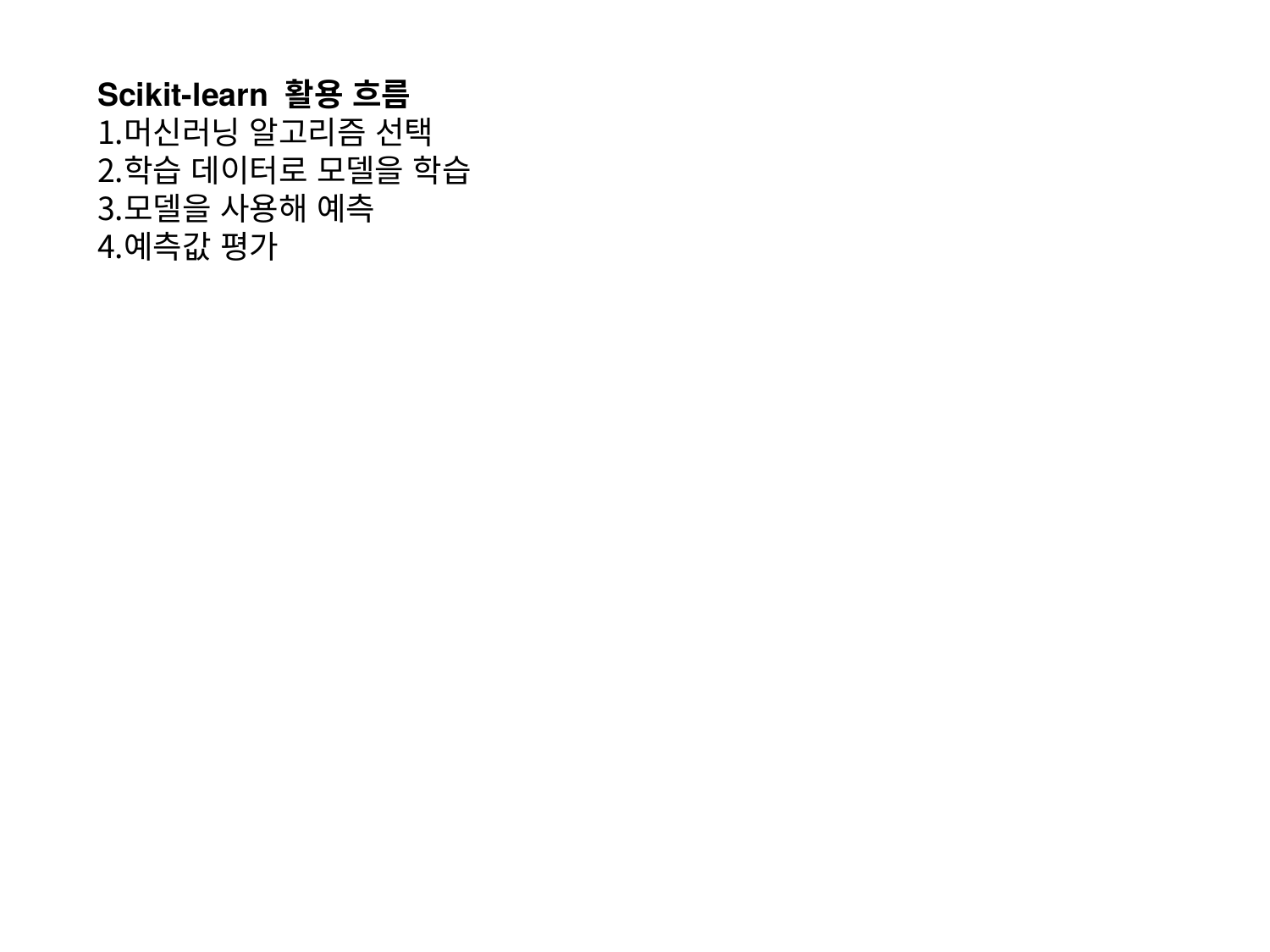

Scikit-learn 활용 흐름
머신러닝 알고리즘 선택
학습 데이터로 모델을 학습
모델을 사용해 예측
예측값 평가